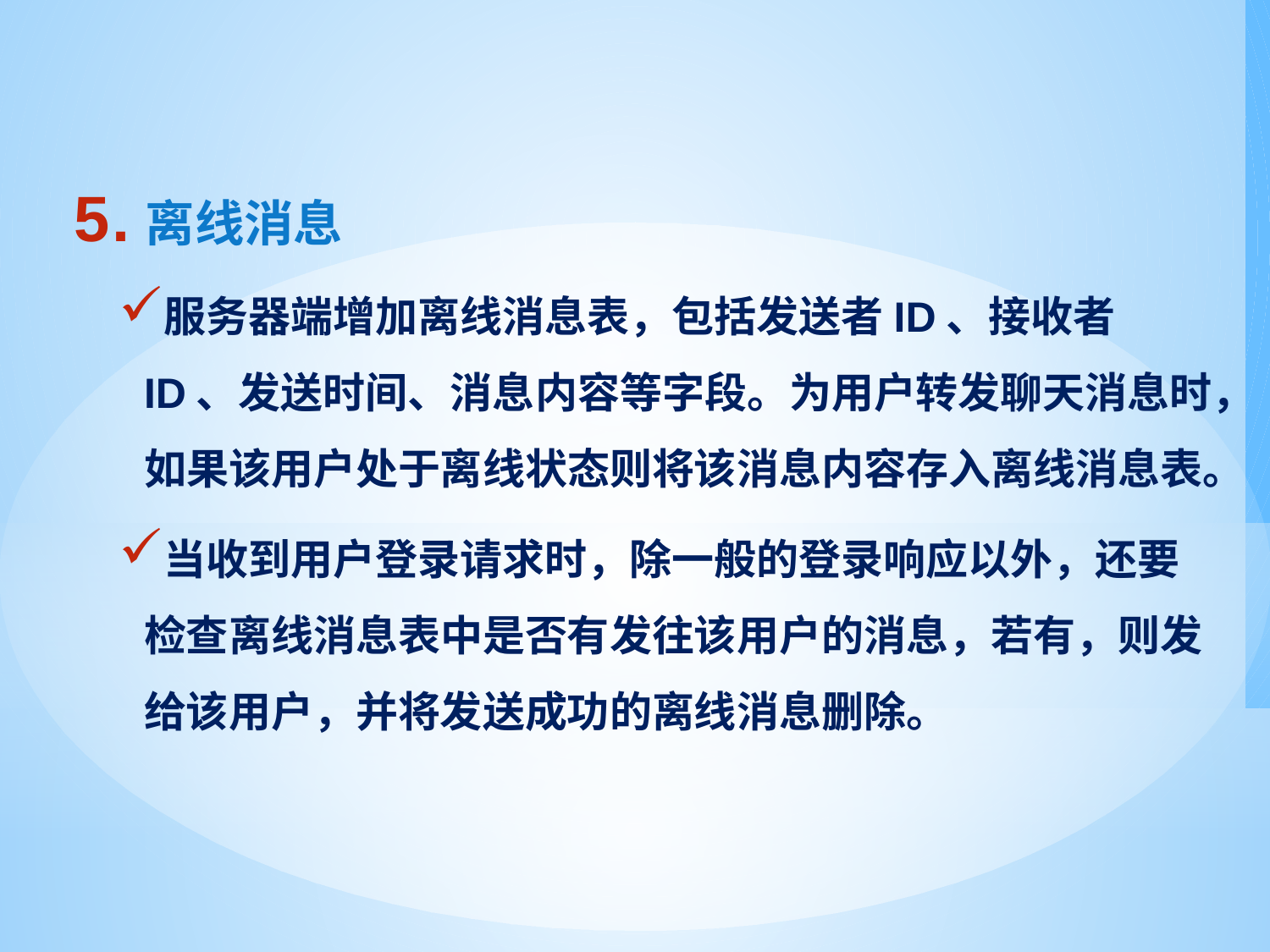

#
离线消息
服务器端增加离线消息表，包括发送者ID、接收者ID、发送时间、消息内容等字段。为用户转发聊天消息时，如果该用户处于离线状态则将该消息内容存入离线消息表。
当收到用户登录请求时，除一般的登录响应以外，还要检查离线消息表中是否有发往该用户的消息，若有，则发给该用户，并将发送成功的离线消息删除。